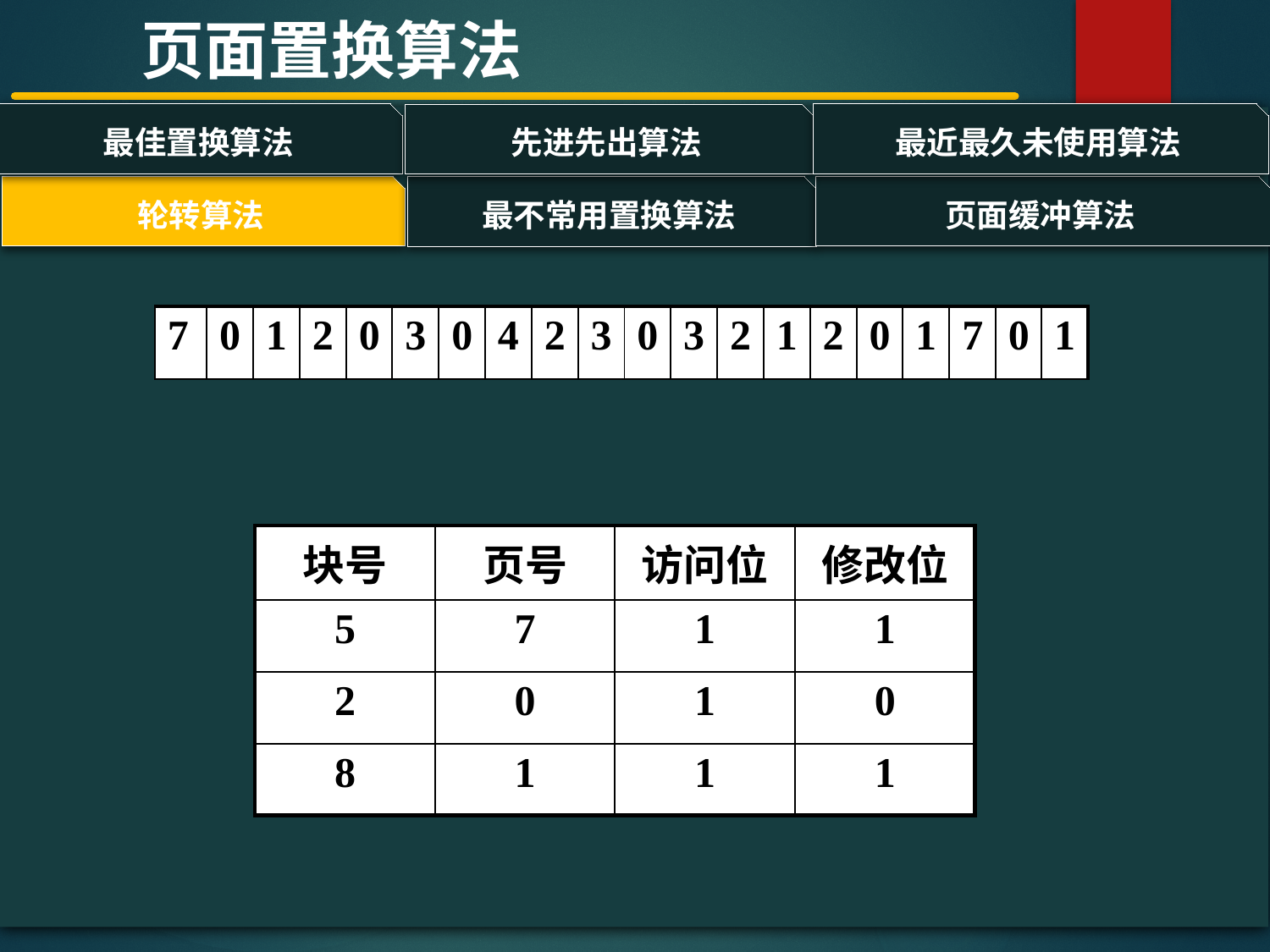

页面置换算法
最佳置换算法
最近最久未使用算法
先进先出算法
轮转算法
页面缓冲算法
最不常用置换算法
#
| 7 | 0 | 1 | 2 | 0 | 3 | 0 | 4 | 2 | 3 | 0 | 3 | 2 | 1 | 2 | 0 | 1 | 7 | 0 | 1 |
| --- | --- | --- | --- | --- | --- | --- | --- | --- | --- | --- | --- | --- | --- | --- | --- | --- | --- | --- | --- |
| 块号 | 页号 | 访问位 | 修改位 |
| --- | --- | --- | --- |
| 5 | 7 | 1 | 1 |
| 2 | 0 | 1 | 0 |
| 8 | 1 | 1 | 1 |